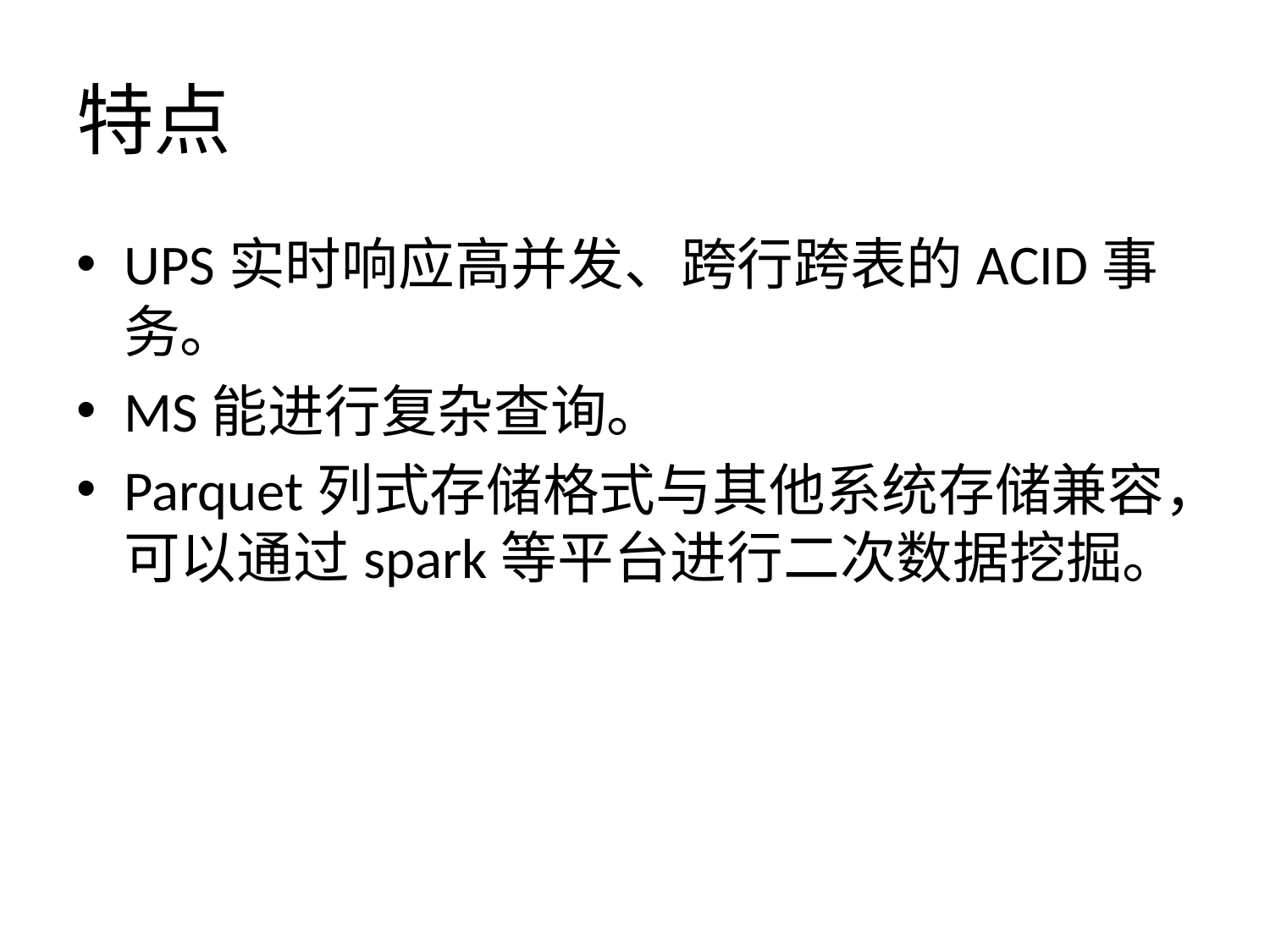

# 特点
UPS实时响应高并发、跨行跨表的ACID事务。
MS能进行复杂查询。
Parquet列式存储格式与其他系统存储兼容，可以通过spark等平台进行二次数据挖掘。